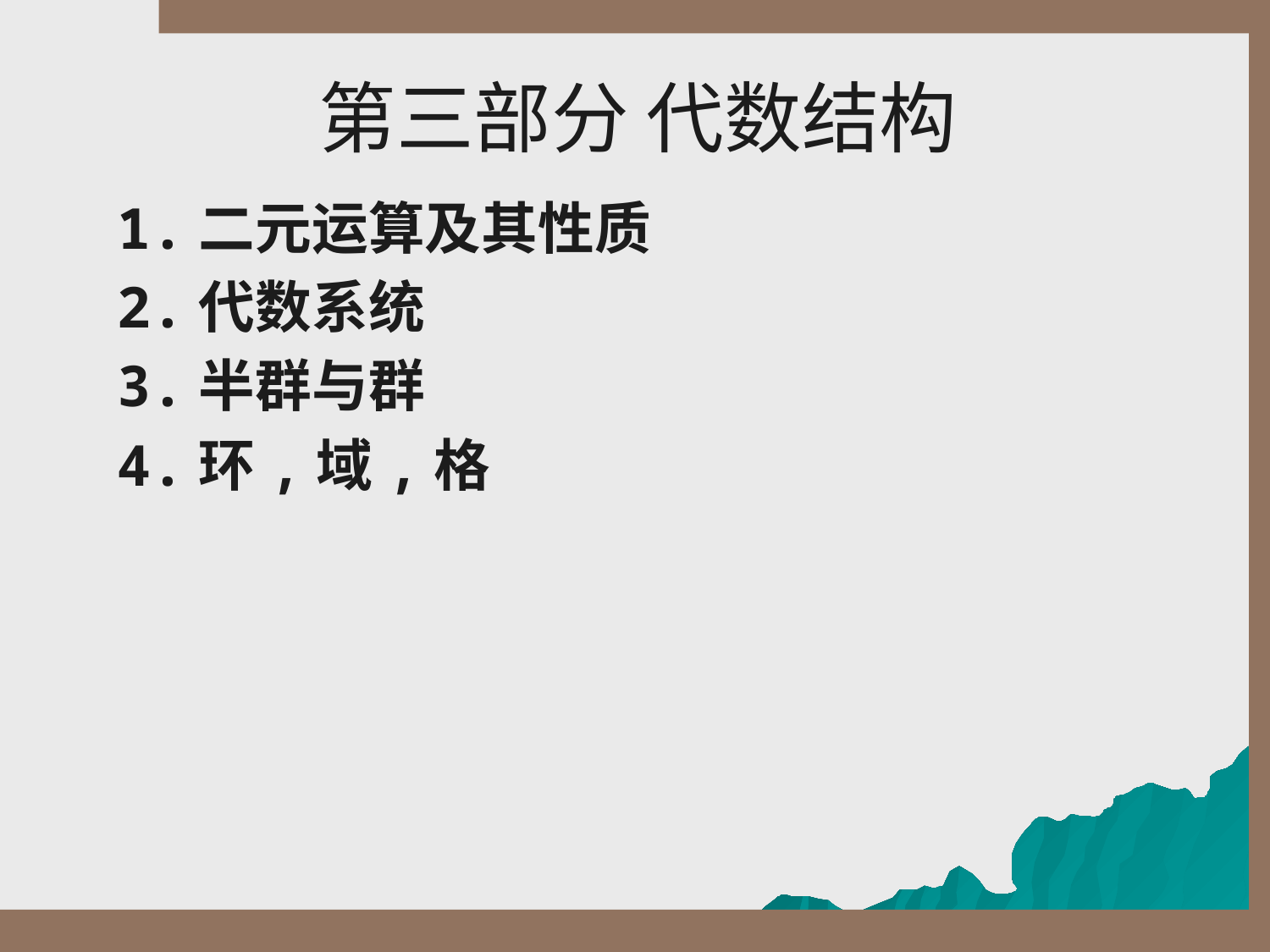

# 第三部分 代数结构
1.二元运算及其性质
2.代数系统
3.半群与群
4.环,域,格
1